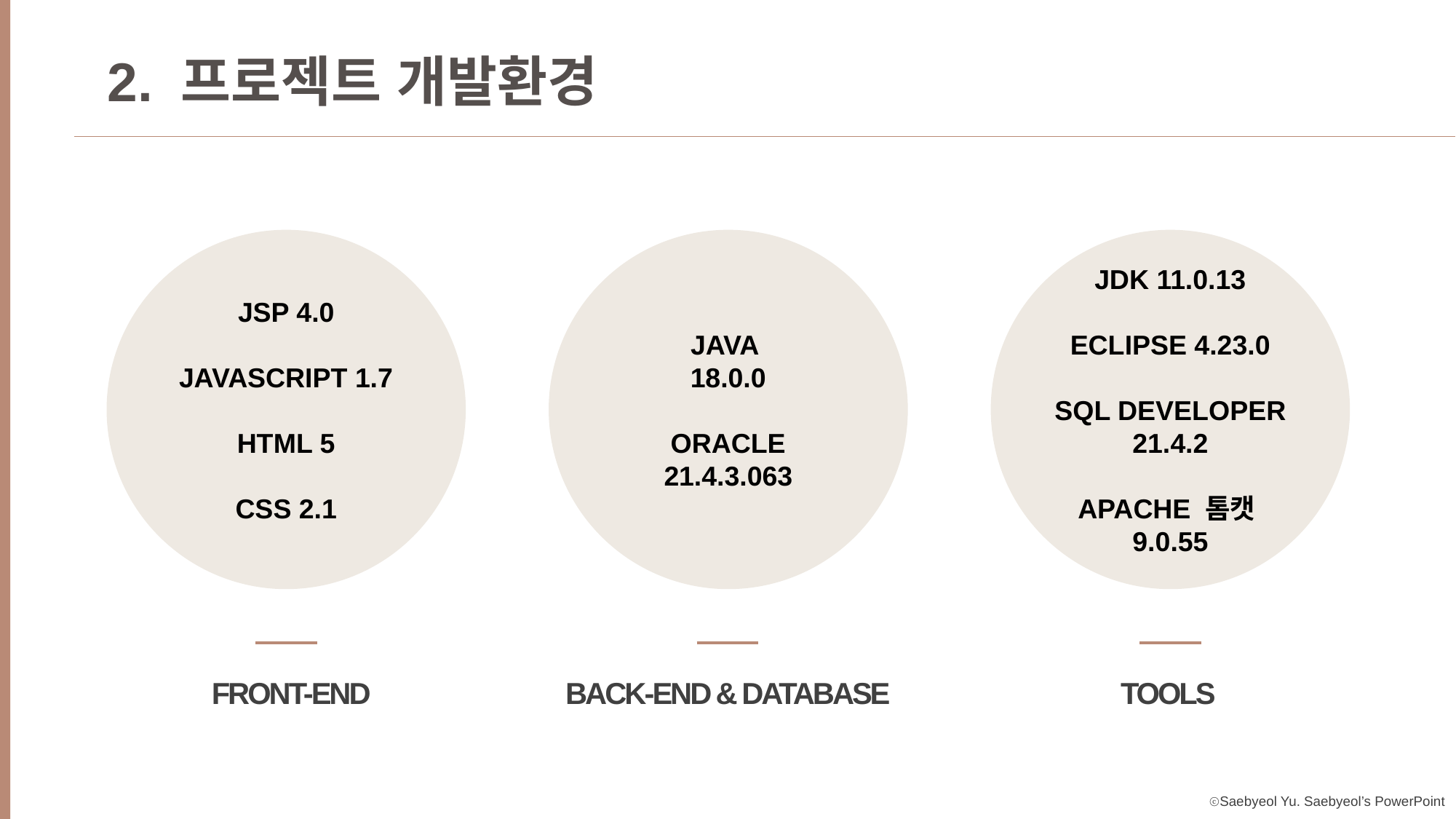

2. 프로젝트 개발환경
JSP 4.0

JAVASCRIPT 1.7

HTML 5

CSS 2.1
JAVA
18.0.0

ORACLE 21.4.3.063
JDK 11.0.13

ECLIPSE 4.23.0

SQL DEVELOPER 21.4.2

APACHE 톰캣
9.0.55
 FRONT-END
BACK-END & DATABASE
TOOLS